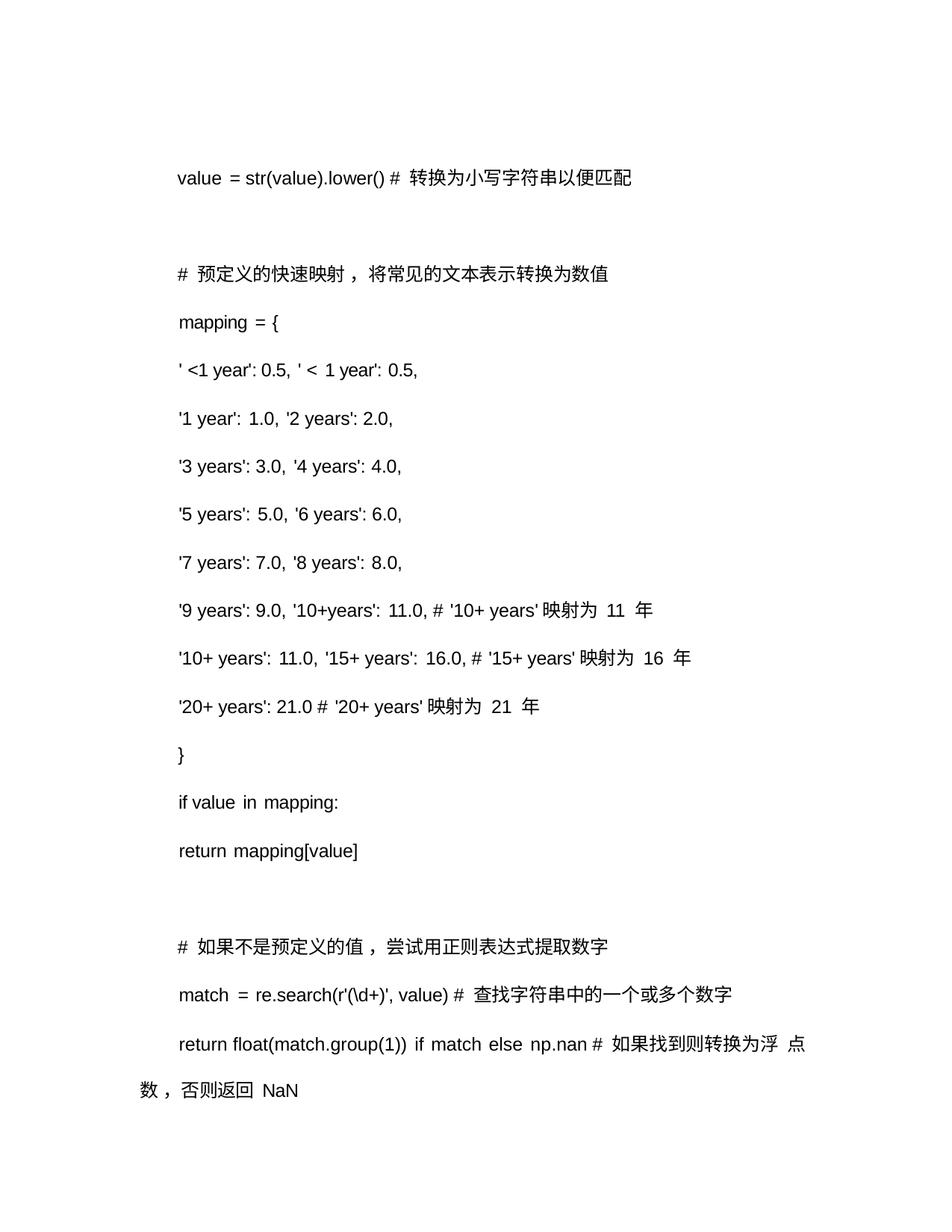

value = str(value).lower() # 转换为小写字符串以便匹配

# 预定义的快速映射 ，将常见的文本表示转换为数值
mapping = {
' <1 year': 0.5, ' < 1 year': 0.5,
'1 year': 1.0, '2 years': 2.0,
'3 years': 3.0, '4 years': 4.0,
'5 years': 5.0, '6 years': 6.0,
'7 years': 7.0, '8 years': 8.0,
'9 years': 9.0, '10+years': 11.0, # '10+ years'映射为 11 年
'10+ years': 11.0, '15+ years': 16.0, # '15+ years'映射为 16 年
'20+ years': 21.0 # '20+ years'映射为 21 年
}
if value in mapping:
return mapping[value]

# 如果不是预定义的值 ，尝试用正则表达式提取数字
match = re.search(r'(\d+)', value) # 查找字符串中的一个或多个数字
return float(match.group(1)) if match else np.nan # 如果找到则转换为浮  点数 ，否则返回 NaN